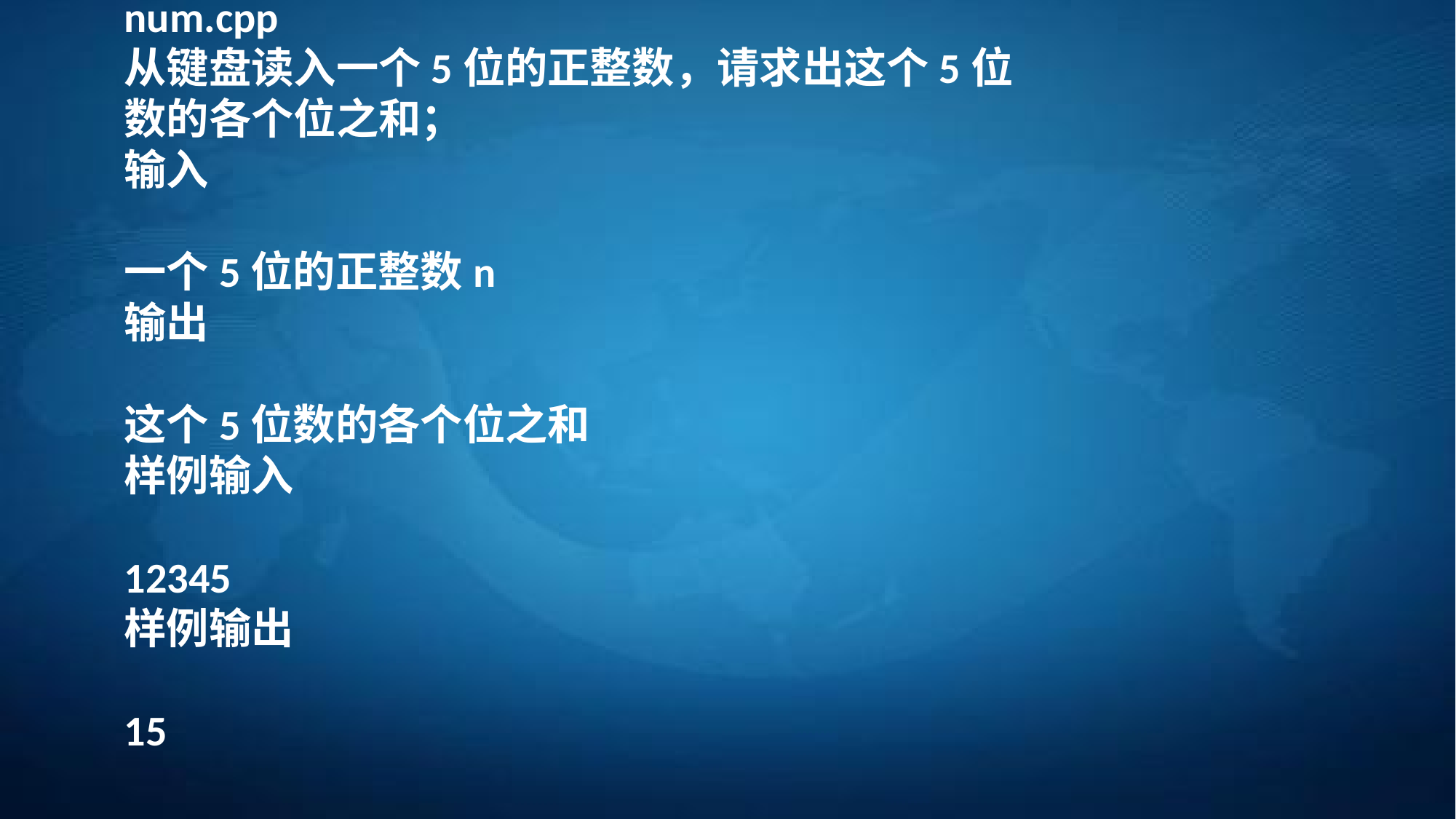

num.cpp
从键盘读入一个5位的正整数，请求出这个5位数的各个位之和；
输入

一个5位的正整数n
输出

这个5位数的各个位之和
样例输入

12345
样例输出

15